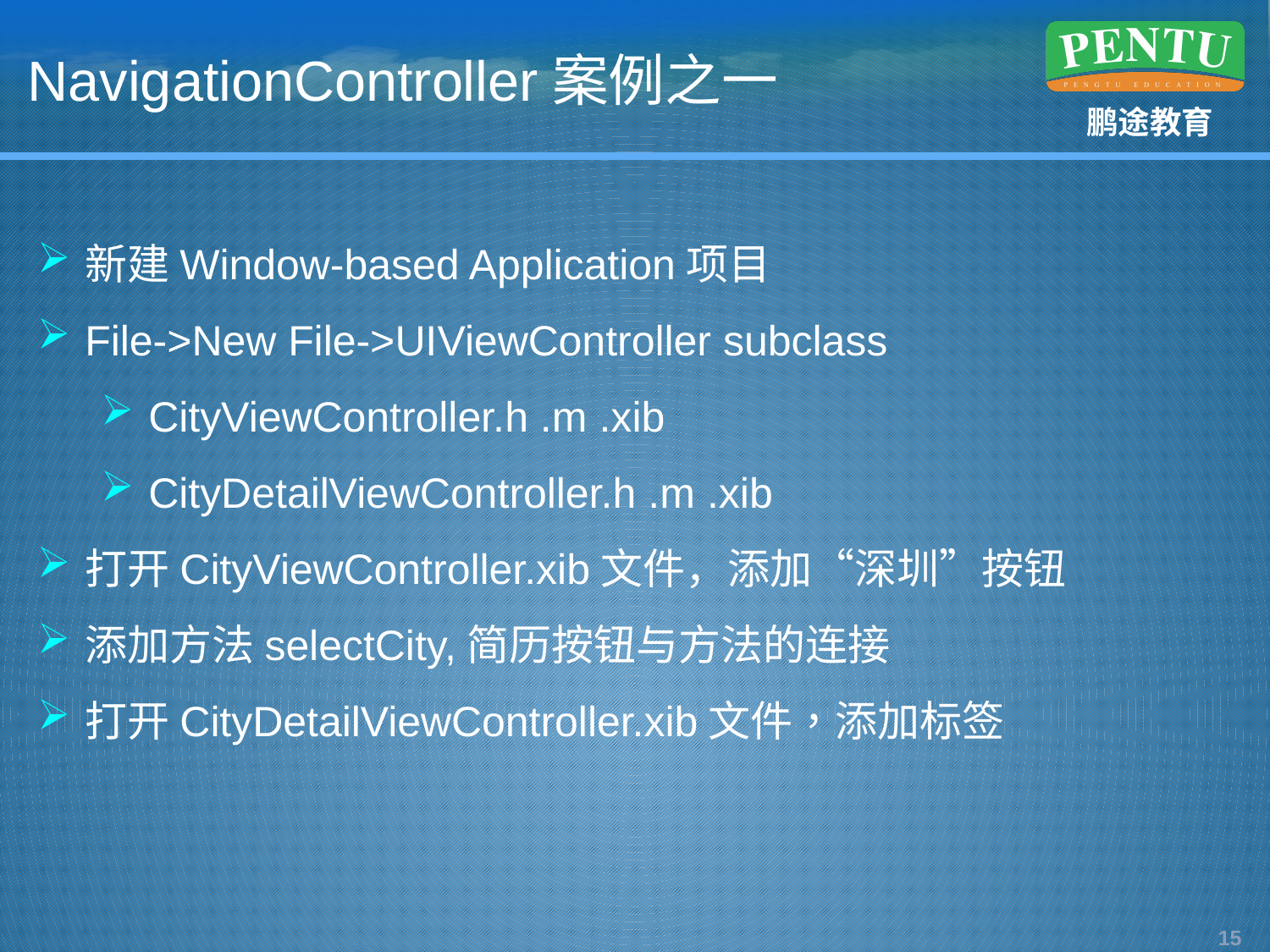

# NavigationController案例之一
新建Window-based Application项目
File->New File->UIViewController subclass
CityViewController.h .m .xib
CityDetailViewController.h .m .xib
打开CityViewController.xib文件，添加“深圳”按钮
添加方法selectCity,简历按钮与方法的连接
打开CityDetailViewController.xib文件，添加标签
15